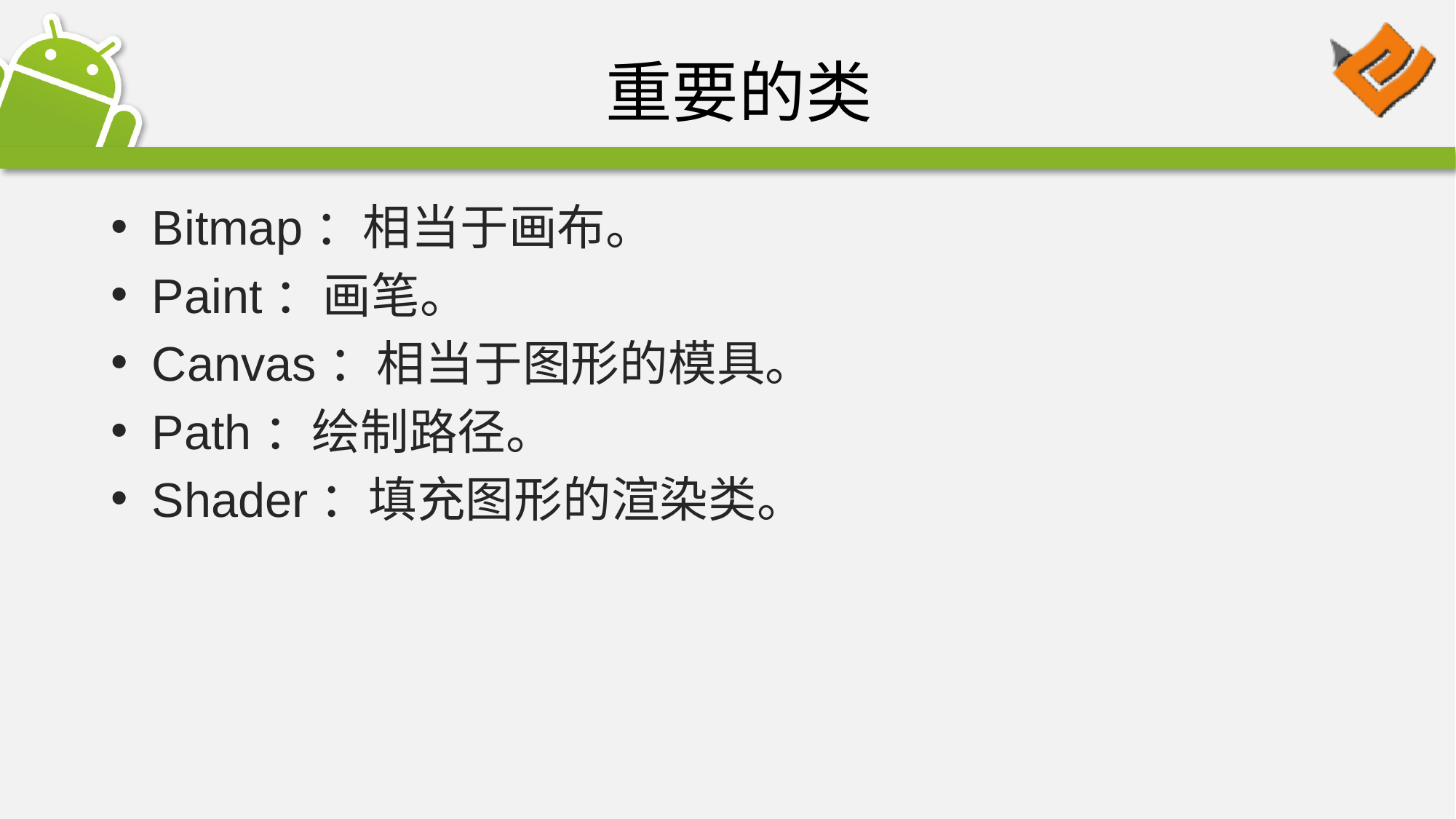

# 重要的类
Bitmap：相当于画布。
Paint：画笔。
Canvas：相当于图形的模具。
Path：绘制路径。
Shader：填充图形的渲染类。